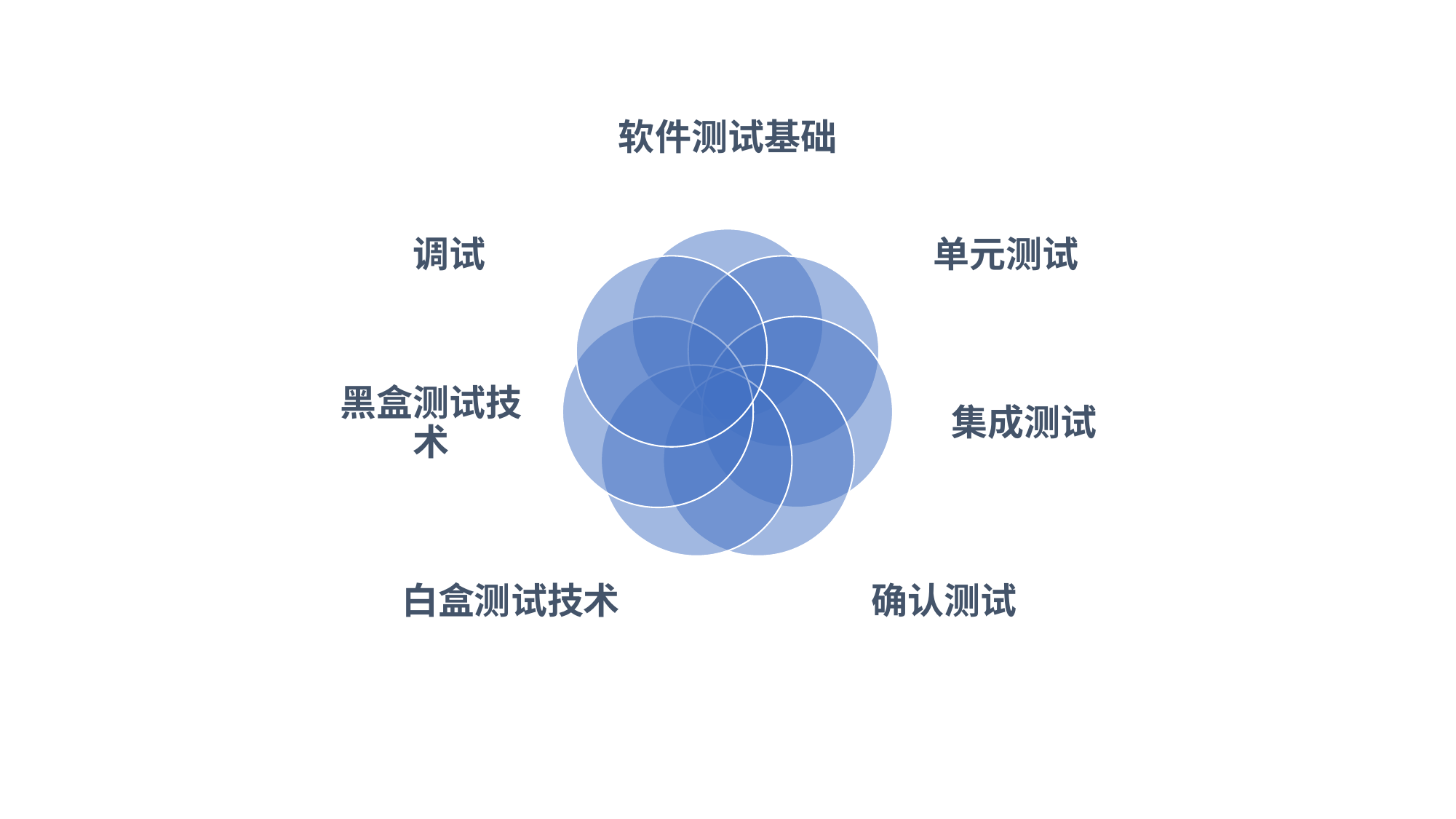

软件测试基础
单元测试
集成测试
确认测试
白盒测试技术
黑盒测试技术
调试